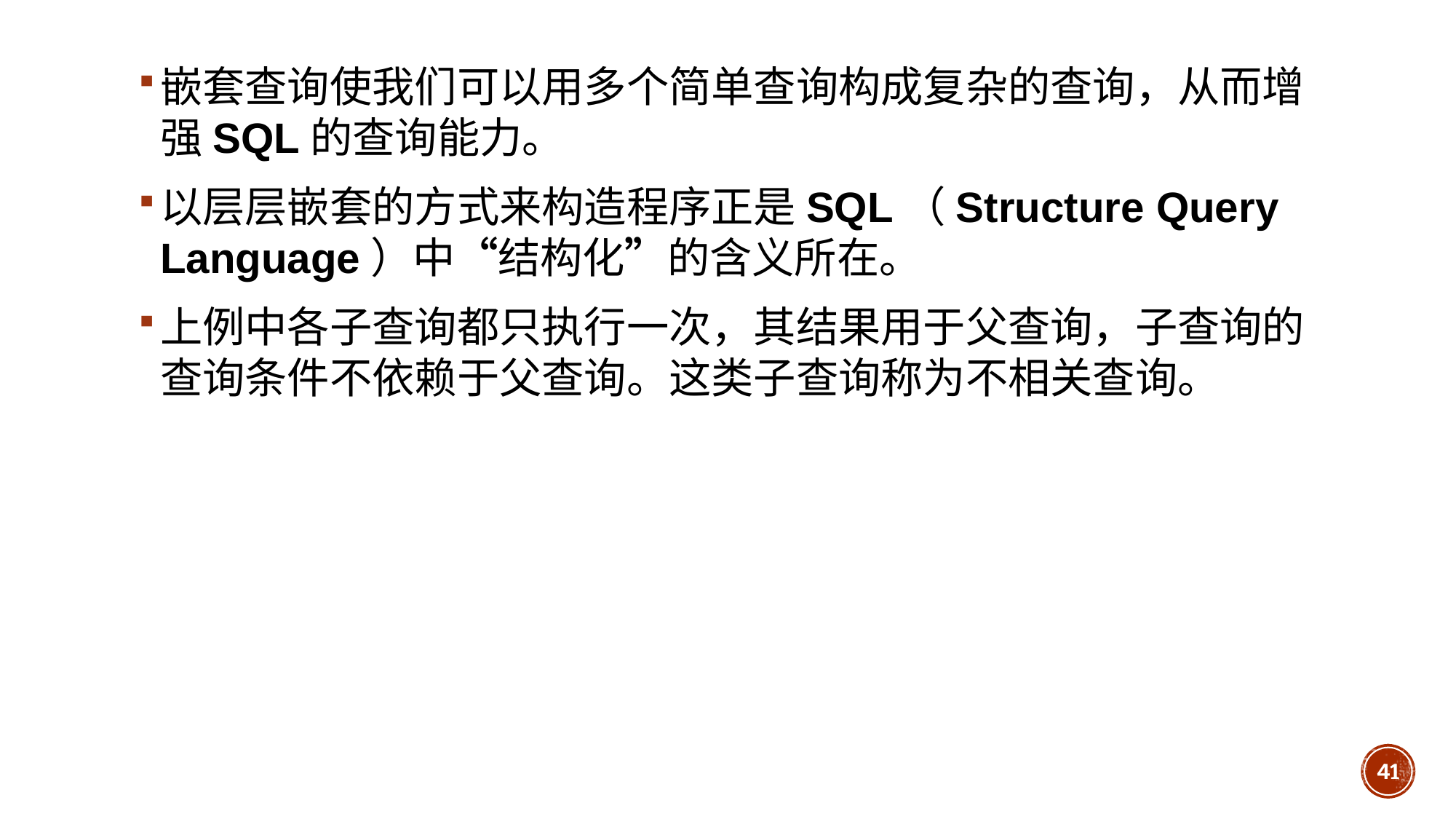

嵌套查询使我们可以用多个简单查询构成复杂的查询，从而增强SQL的查询能力。
以层层嵌套的方式来构造程序正是SQL（Structure Query Language）中“结构化”的含义所在。
上例中各子查询都只执行一次，其结果用于父查询，子查询的查询条件不依赖于父查询。这类子查询称为不相关查询。

41